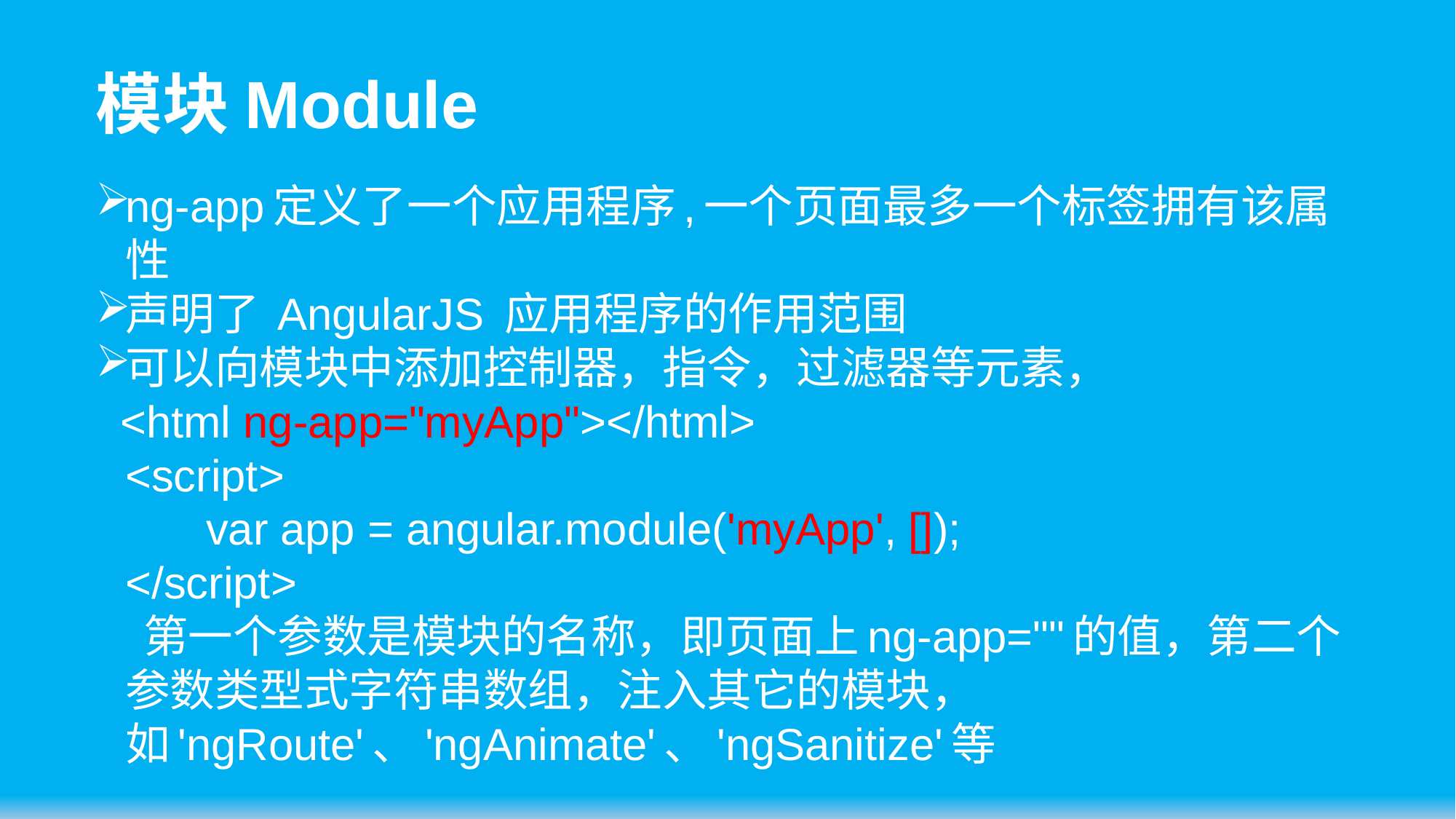

# 模块Module
ng-app定义了一个应用程序,一个页面最多一个标签拥有该属性
声明了 AngularJS 应用程序的作用范围
可以向模块中添加控制器，指令，过滤器等元素，
  <html ng-app="myApp"></html>
	<script>
   	var app = angular.module('myApp', []);
	</script>
    第一个参数是模块的名称，即页面上ng-app=""的值，第二个参数类型式字符串数组，注入其它的模块，如'ngRoute'、'ngAnimate'、'ngSanitize'等